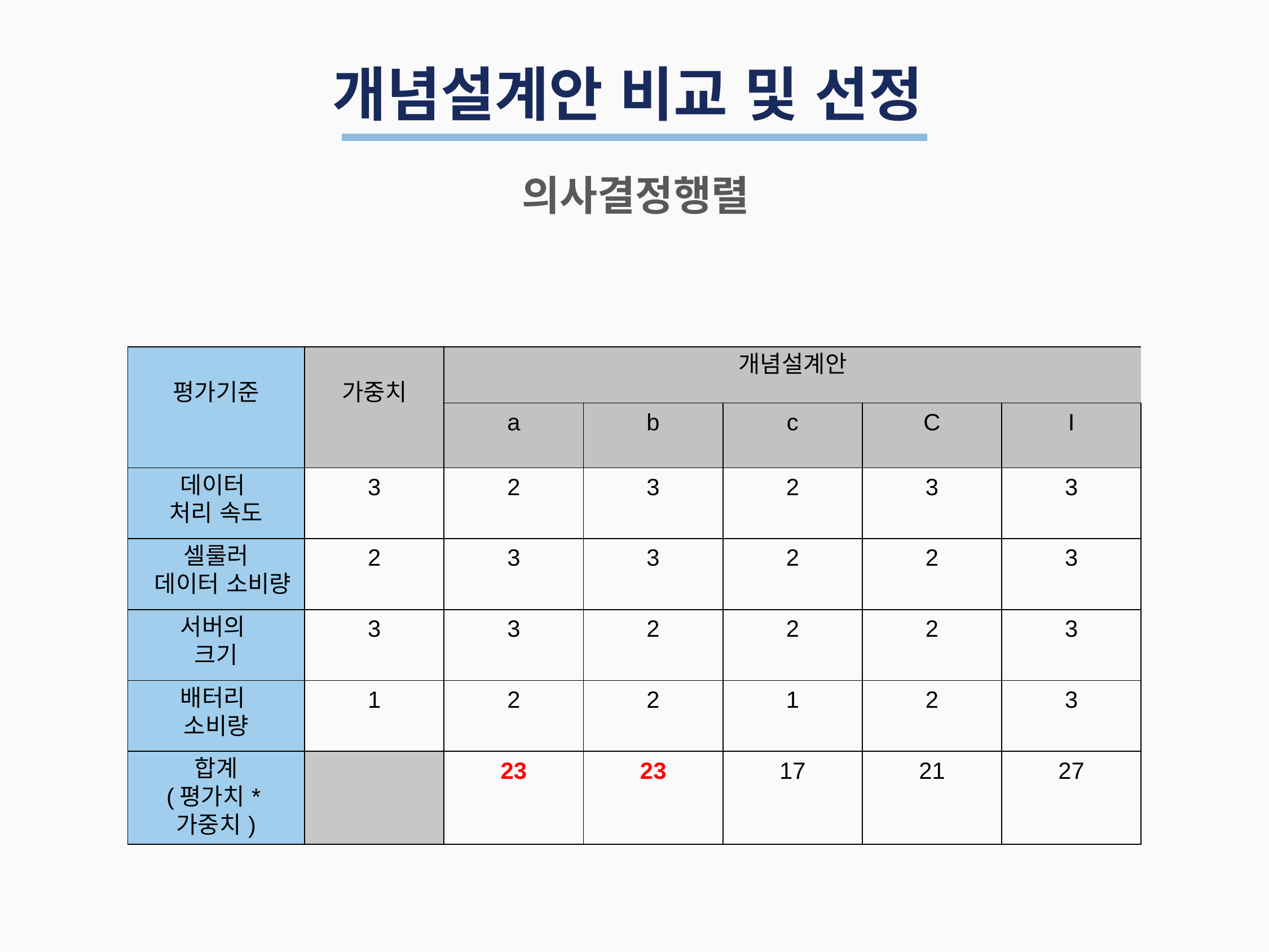

개념설계안 비교 및 선정
의사결정행렬
| 평가기준 | 가중치 | 개념설계안 |  | 개념설계안 |  |  |
| --- | --- | --- | --- | --- | --- | --- |
|  | 가중치 | a | b | c | C | I |
| 데이터 처리 속도 | 3 | 2 | 3 | 2 | 3 | 3 |
| 셀룰러 데이터 소비량 | 2 | 3 | 3 | 2 | 2 | 3 |
| 서버의 크기 | 3 | 3 | 2 | 2 | 2 | 3 |
| 배터리 소비량 | 1 | 2 | 2 | 1 | 2 | 3 |
| 합계 (평가치\*가중치) |  | 23 | 23 | 17 | 21 | 27 |